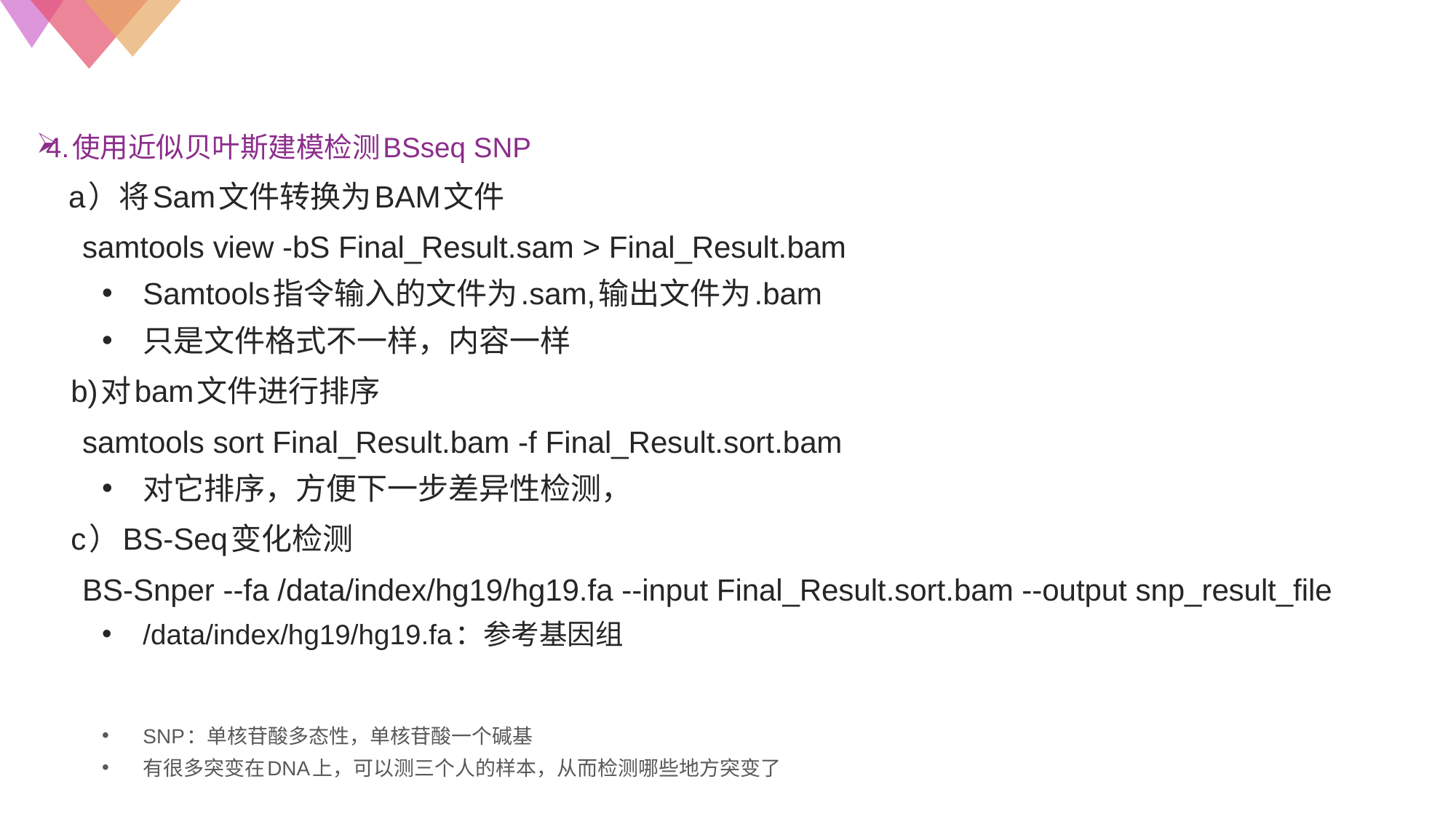

4.使用近似贝叶斯建模检测BSseq SNP
    a）将Sam文件转换为BAM文件
	samtools view -bS Final_Result.sam > Final_Result.bam
Samtools指令输入的文件为.sam,输出文件为.bam
只是文件格式不一样，内容一样
    b)对bam文件进行排序
	samtools sort Final_Result.bam -f Final_Result.sort.bam
对它排序，方便下一步差异性检测，
    c）BS-Seq变化检测
	BS-Snper --fa /data/index/hg19/hg19.fa --input Final_Result.sort.bam --output snp_result_file
/data/index/hg19/hg19.fa：参考基因组

SNP：单核苷酸多态性，单核苷酸一个碱基
有很多突变在DNA上，可以测三个人的样本，从而检测哪些地方突变了